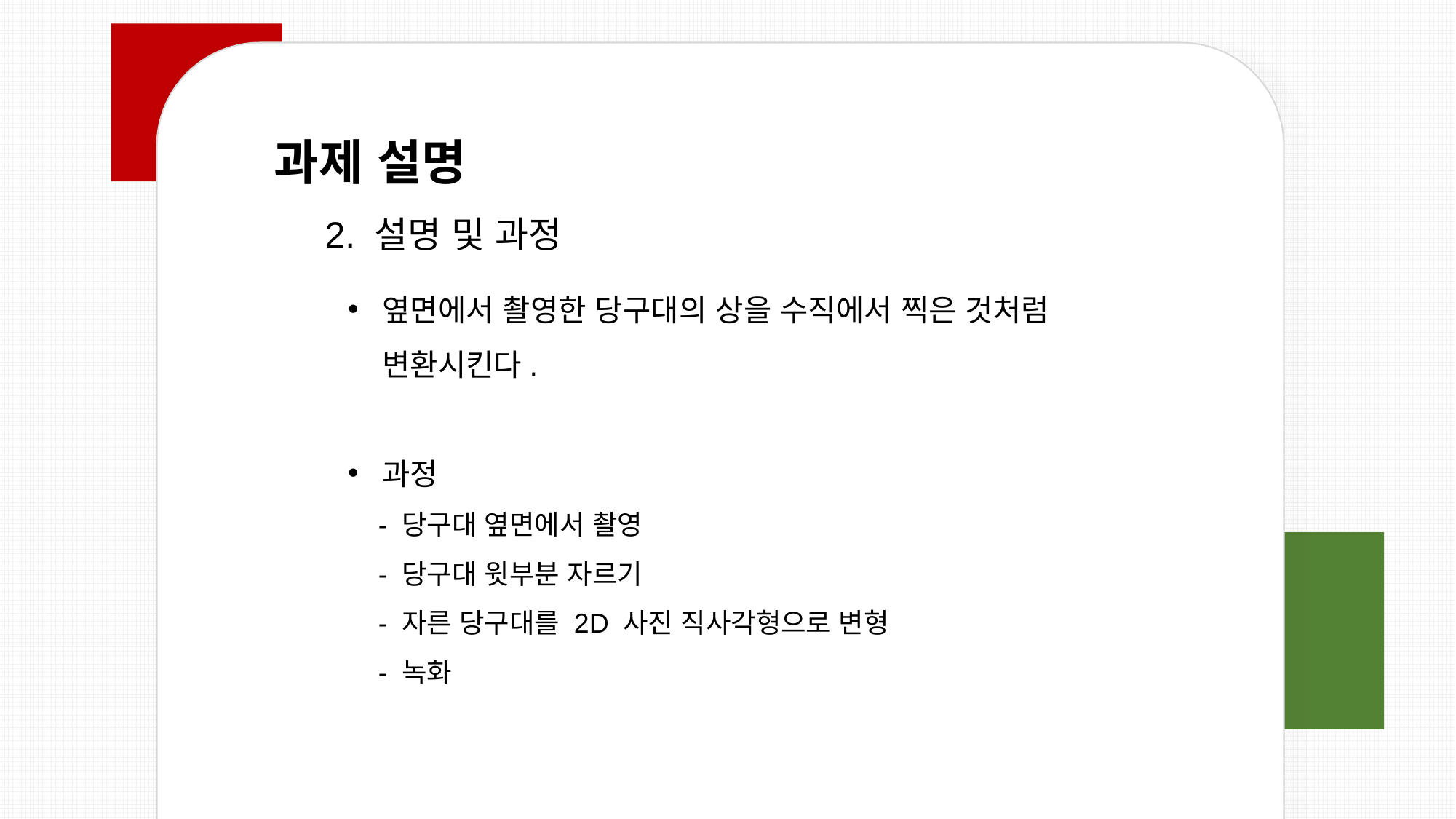

213123.png
과제 설명
     2. 설명 및 과정
옆면에서 촬영한 당구대의 상을 수직에서 찍은 것처럼 변환시킨다.

과정
    - 당구대 옆면에서 촬영
    - 당구대 윗부분 자르기
    - 자른 당구대를 2D 사진 직사각형으로 변형
    - 녹화